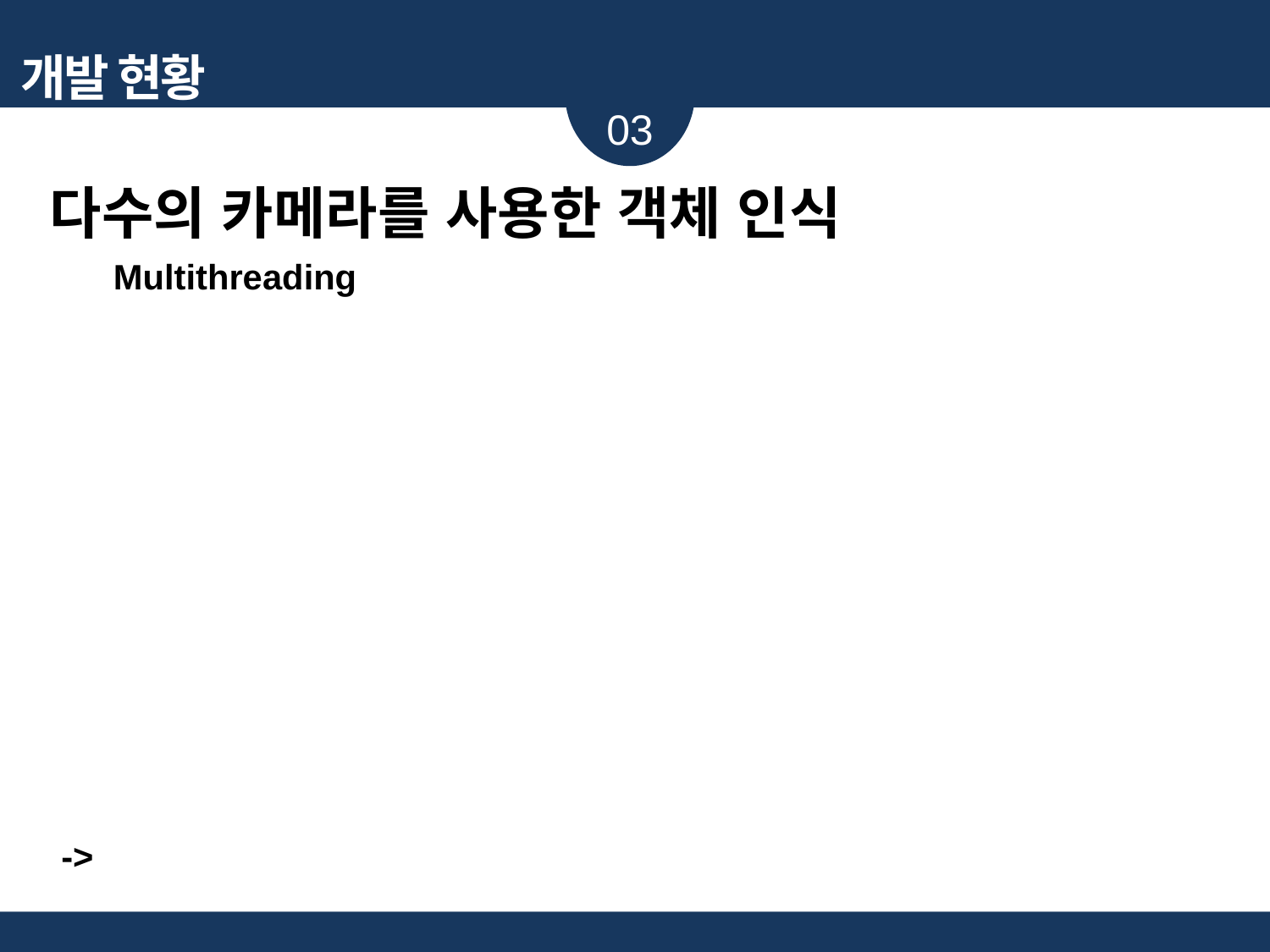

개발 현황
03

다수의 카메라를 사용한 객체 인식
Multithreading

->